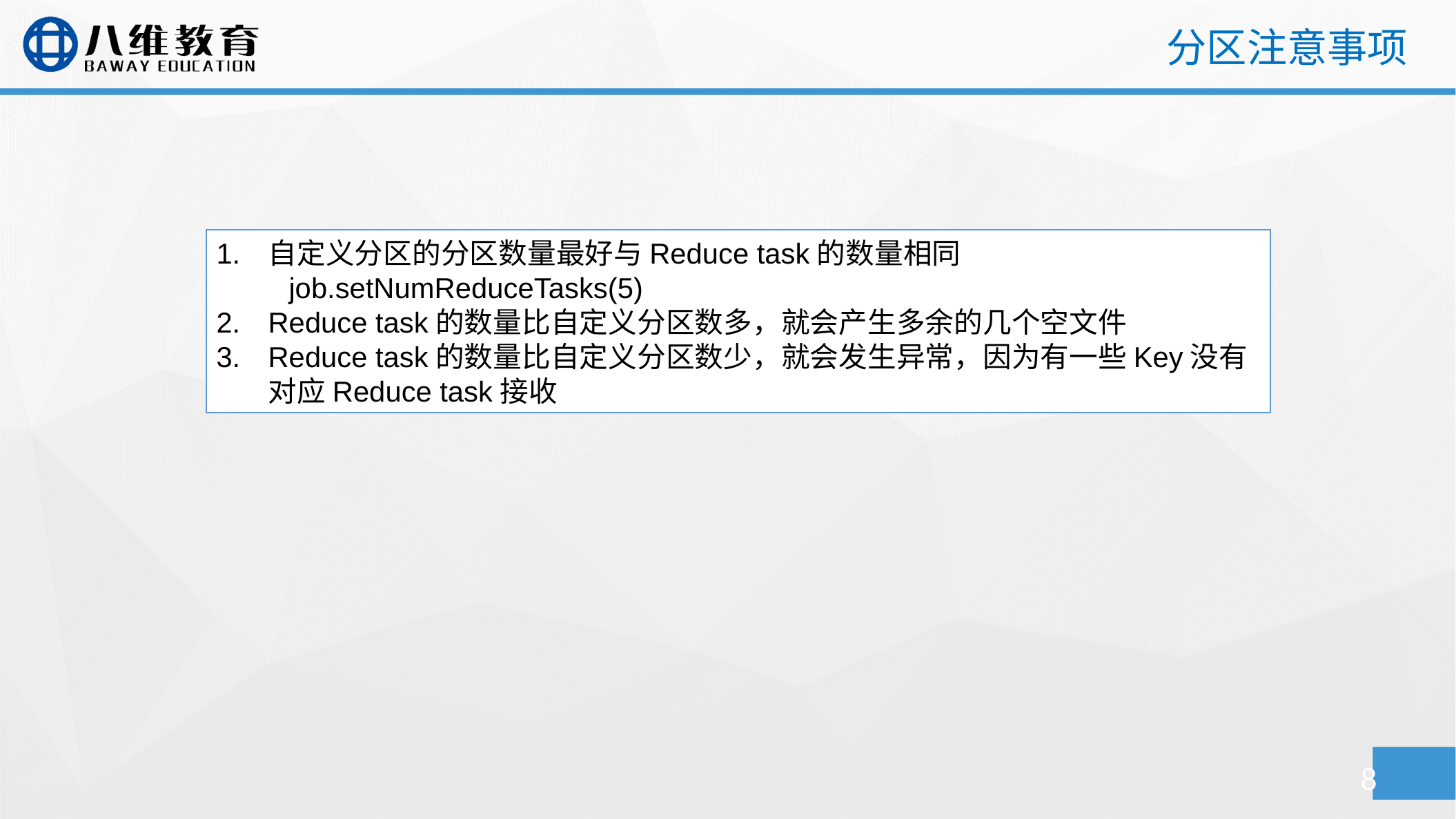

分区注意事项
自定义分区的分区数量最好与Reduce task的数量相同
job.setNumReduceTasks(5)
Reduce task的数量比自定义分区数多，就会产生多余的几个空文件
Reduce task的数量比自定义分区数少，就会发生异常，因为有一些Key没有对应Reduce task接收